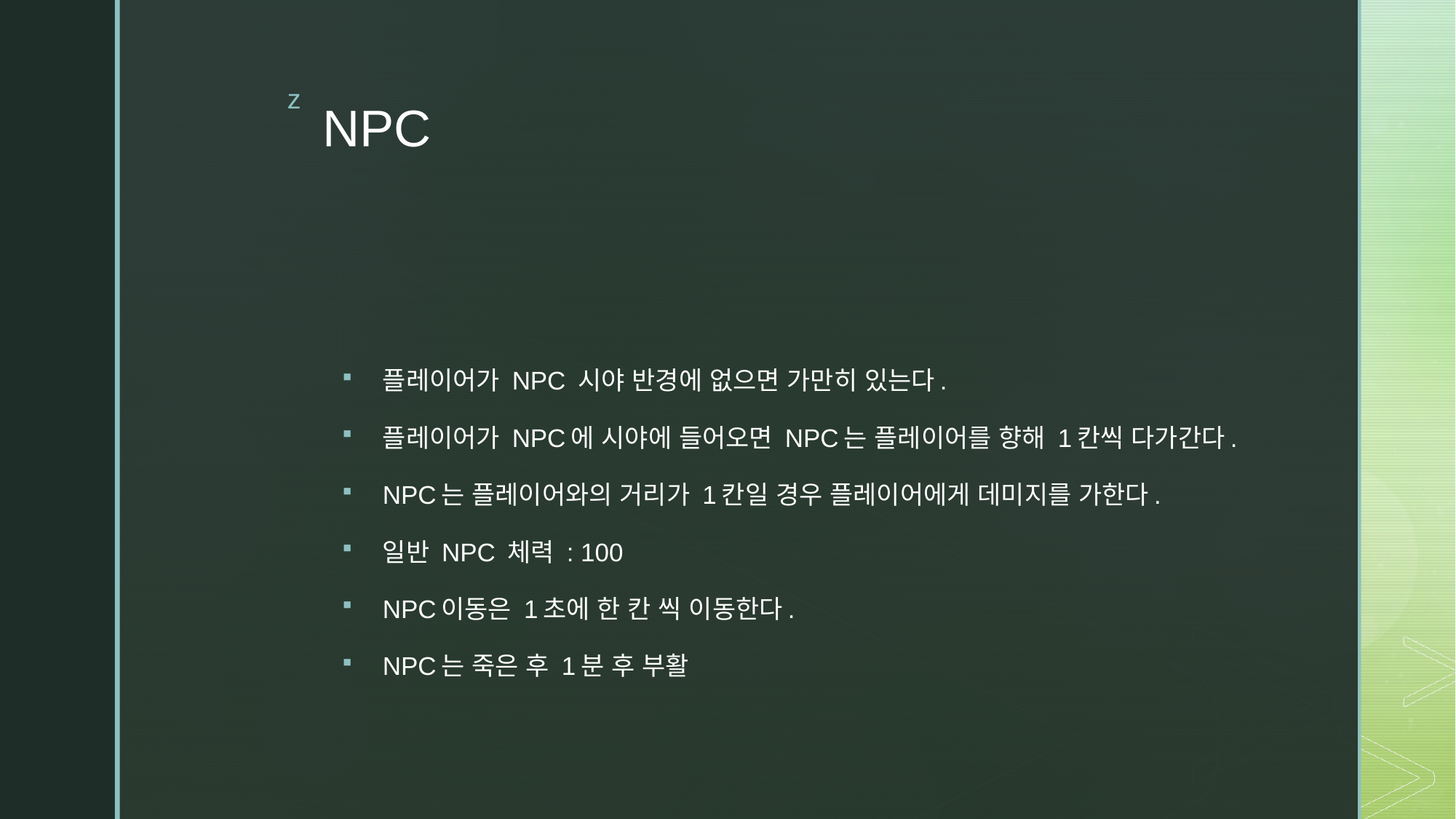

# NPC

플레이어가 NPC 시야 반경에 없으면 가만히 있는다.
플레이어가 NPC에 시야에 들어오면 NPC는 플레이어를 향해 1칸씩 다가간다.
NPC는 플레이어와의 거리가 1칸일 경우 플레이어에게 데미지를 가한다.
일반 NPC 체력 : 100
NPC이동은 1초에 한 칸 씩 이동한다.
NPC는 죽은 후 1분 후 부활